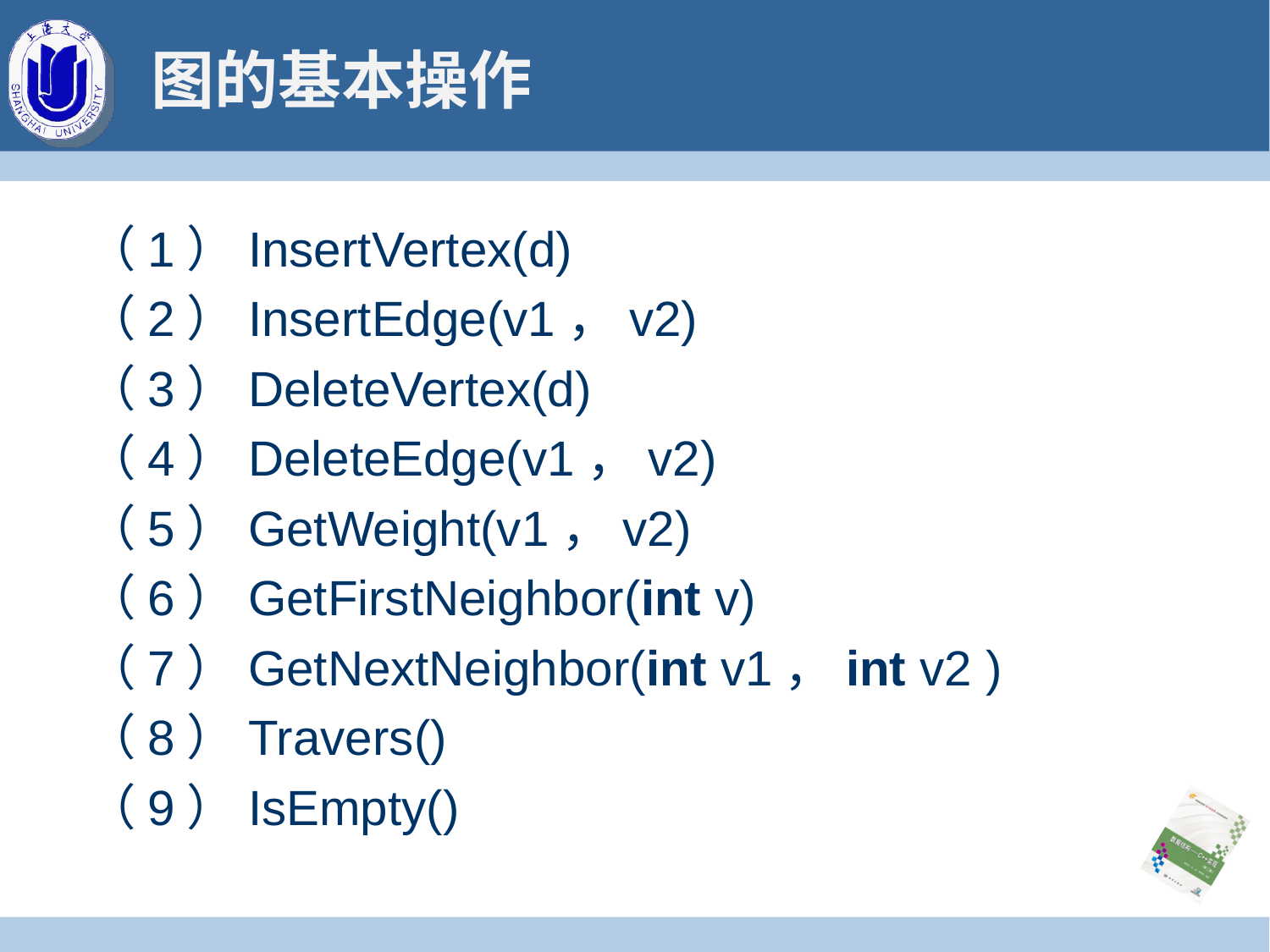

# 图的基本操作
（1）InsertVertex(d)
（2）InsertEdge(v1，v2)
（3）DeleteVertex(d)
（4）DeleteEdge(v1，v2)
（5）GetWeight(v1，v2)
（6）GetFirstNeighbor(int v)
（7）GetNextNeighbor(int v1，int v2 )
（8）Travers()
（9）IsEmpty()